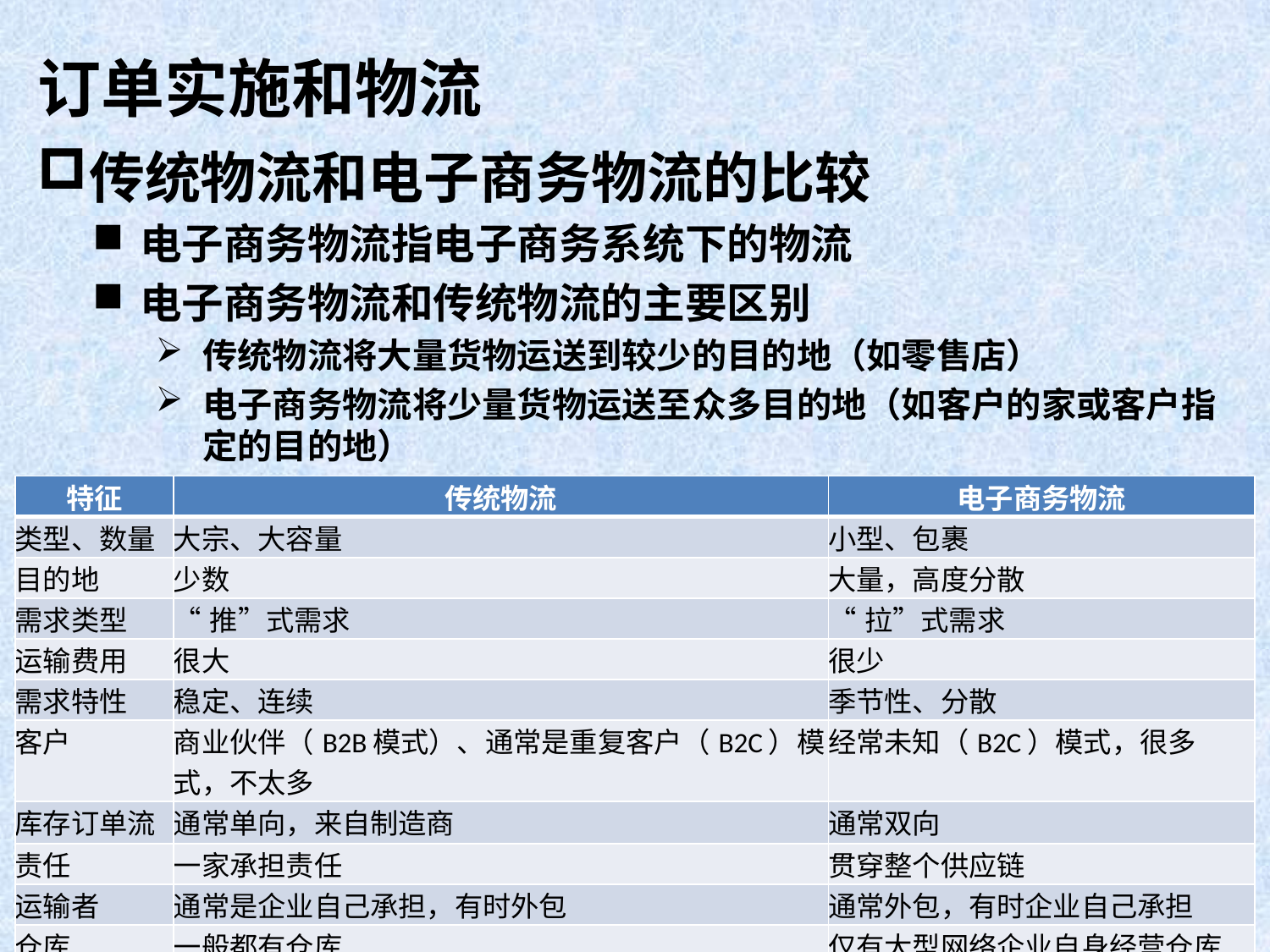

# 订单实施和物流
传统物流和电子商务物流的比较
电子商务物流指电子商务系统下的物流
电子商务物流和传统物流的主要区别
传统物流将大量货物运送到较少的目的地（如零售店）
电子商务物流将少量货物运送至众多目的地（如客户的家或客户指定的目的地）
| 特征 | 传统物流 | 电子商务物流 |
| --- | --- | --- |
| 类型、数量 | 大宗、大容量 | 小型、包裹 |
| 目的地 | 少数 | 大量，高度分散 |
| 需求类型 | “推”式需求 | “拉”式需求 |
| 运输费用 | 很大 | 很少 |
| 需求特性 | 稳定、连续 | 季节性、分散 |
| 客户 | 商业伙伴（B2B模式）、通常是重复客户（B2C）模式，不太多 | 经常未知（B2C）模式，很多 |
| 库存订单流 | 通常单向，来自制造商 | 通常双向 |
| 责任 | 一家承担责任 | 贯穿整个供应链 |
| 运输者 | 通常是企业自己承担，有时外包 | 通常外包，有时企业自己承担 |
| 仓库 | 一般都有仓库 | 仅有大型网络企业自身经营仓库 |